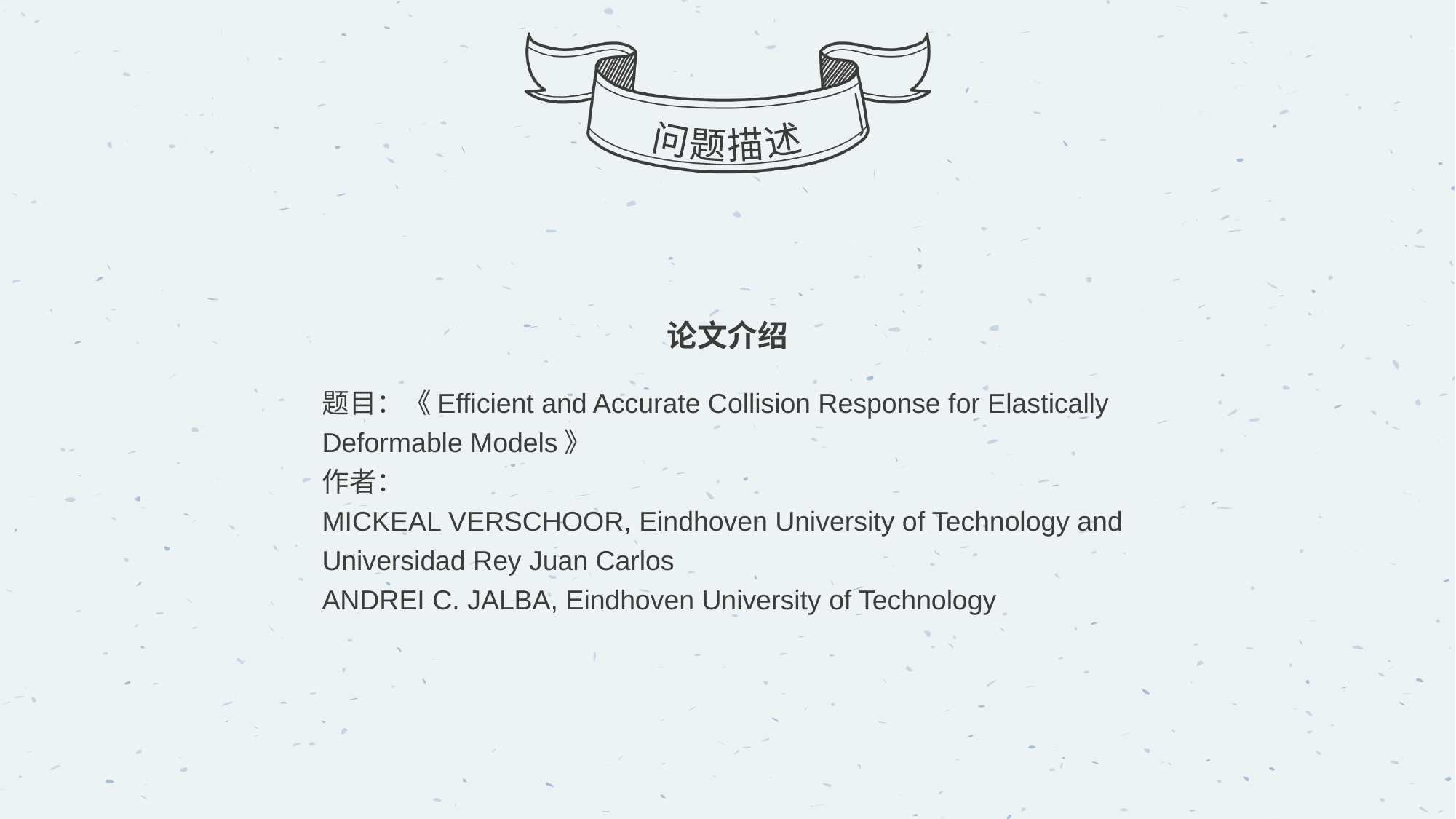

问题描述
论文介绍
题目：《Efficient and Accurate Collision Response for Elastically Deformable Models》
作者：
MICKEAL VERSCHOOR, Eindhoven University of Technology and Universidad Rey Juan Carlos
ANDREI C. JALBA, Eindhoven University of Technology